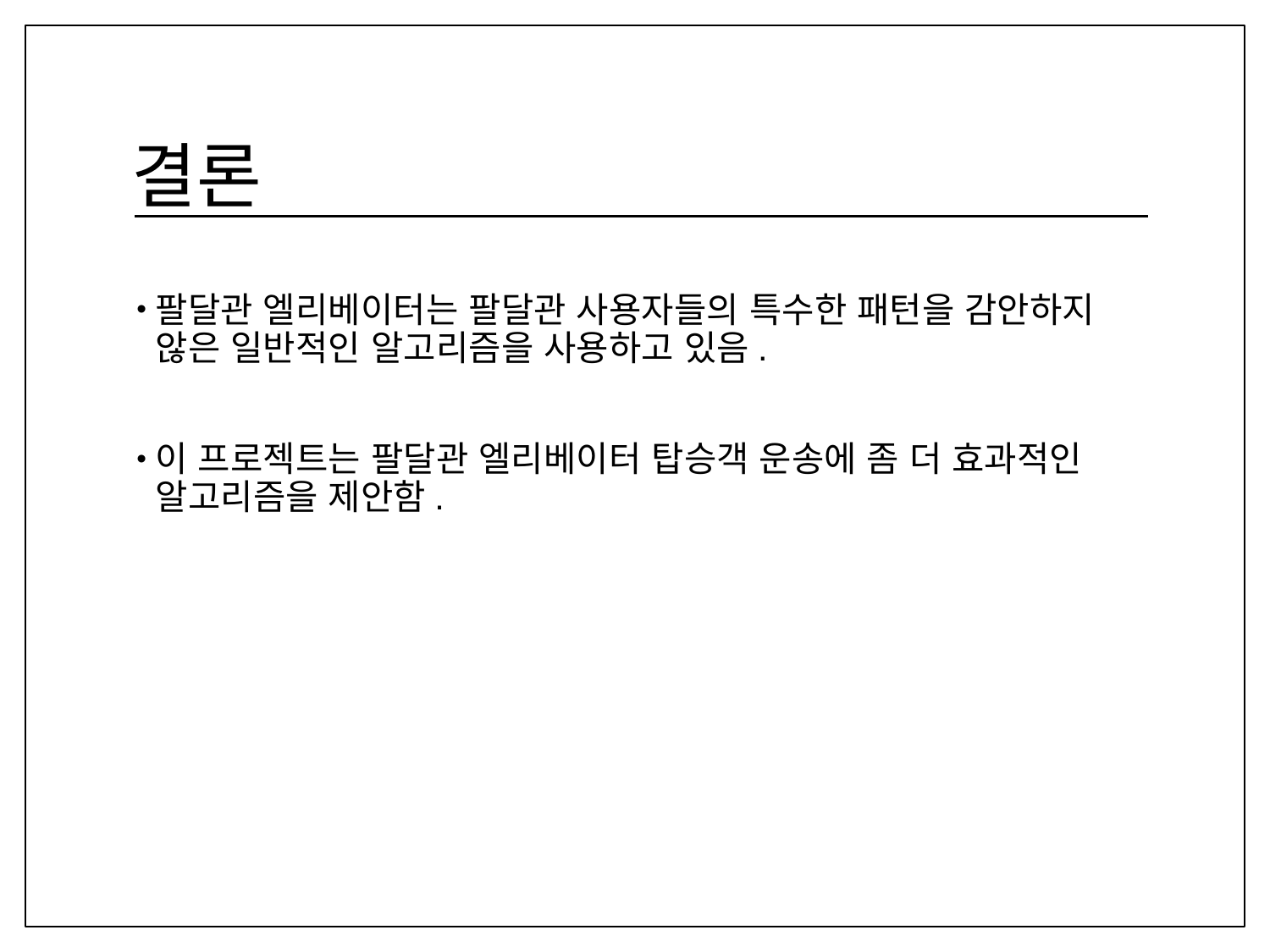

# 결론
팔달관 엘리베이터는 팔달관 사용자들의 특수한 패턴을 감안하지 않은 일반적인 알고리즘을 사용하고 있음.

이 프로젝트는 팔달관 엘리베이터 탑승객 운송에 좀 더 효과적인 알고리즘을 제안함.